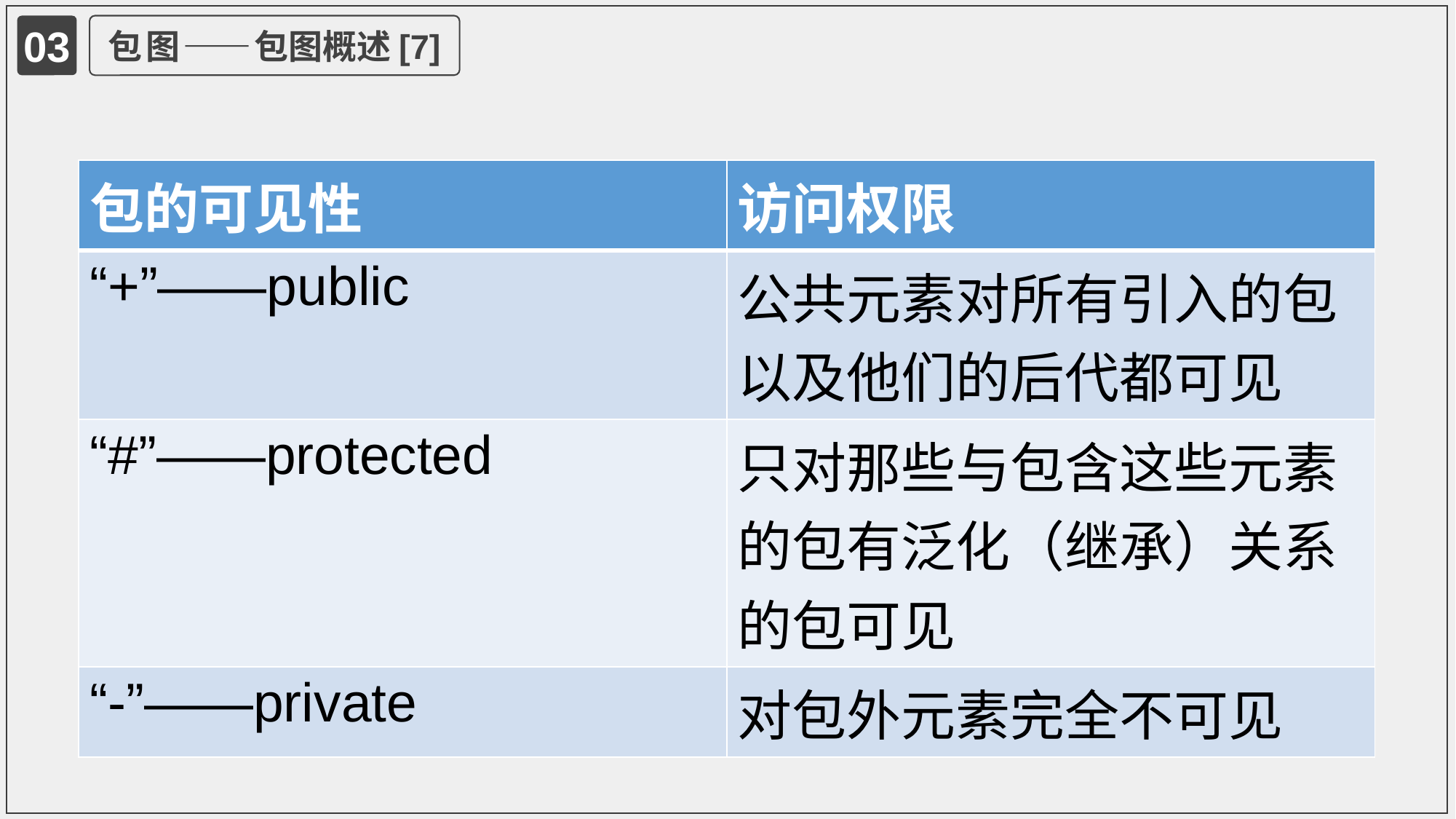

03
包图——包图概述[7]
| 包的可见性 | 访问权限 |
| --- | --- |
| “+”——public | 公共元素对所有引入的包以及他们的后代都可见 |
| “#”——protected | 只对那些与包含这些元素的包有泛化（继承）关系的包可见 |
| “-”——private | 对包外元素完全不可见 |